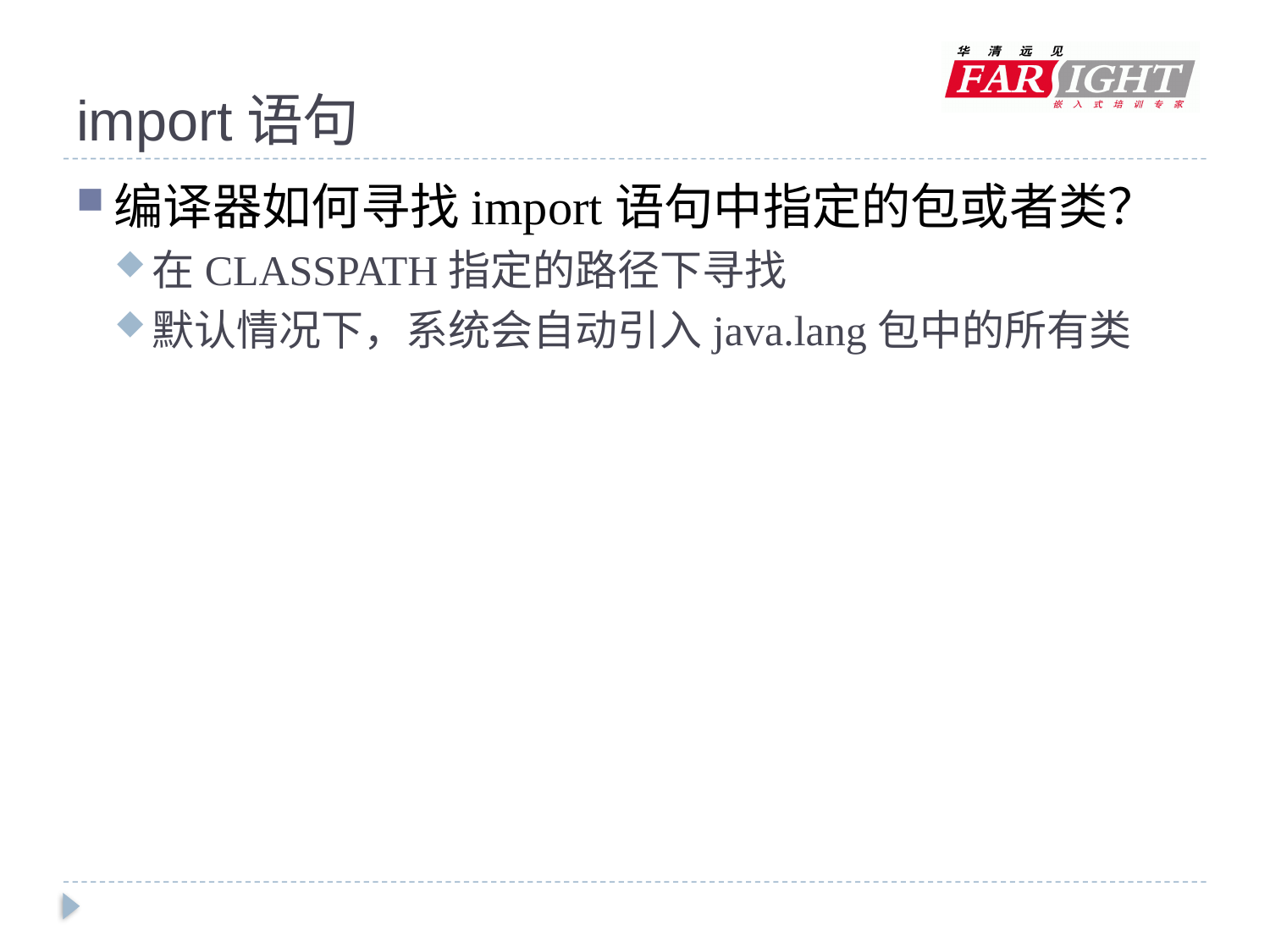

# import语句
编译器如何寻找import语句中指定的包或者类？
在CLASSPATH指定的路径下寻找
默认情况下，系统会自动引入java.lang包中的所有类